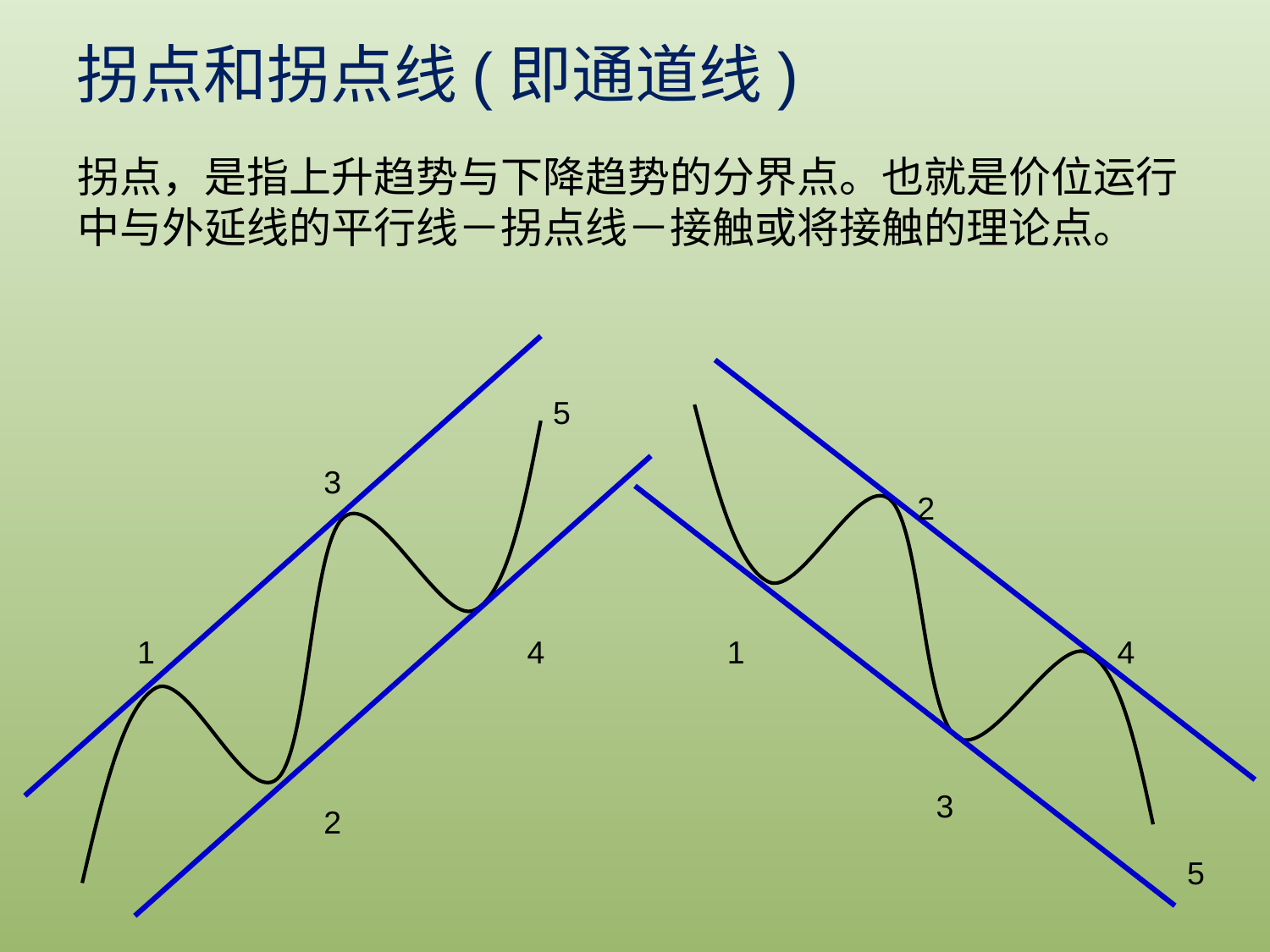

拐点和拐点线(即通道线)
拐点，是指上升趋势与下降趋势的分界点。也就是价位运行中与外延线的平行线－拐点线－接触或将接触的理论点。
5

3
2
1
4
1
4
3
2
5